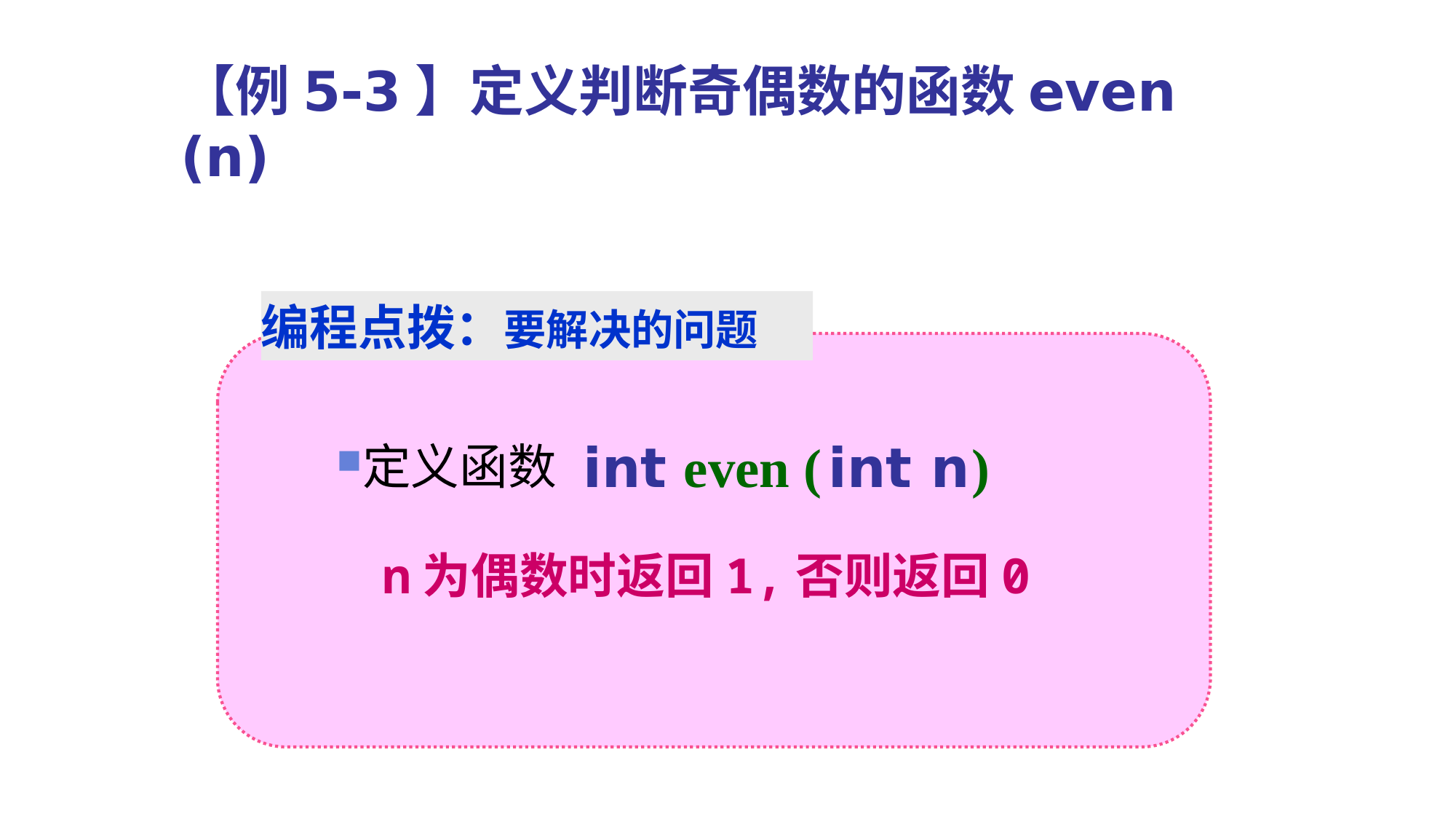

# 【例5-3】定义判断奇偶数的函数even (n)
编程点拨：要解决的问题

int
even (           )
int n
定义函数
n为偶数时返回1,否则返回0